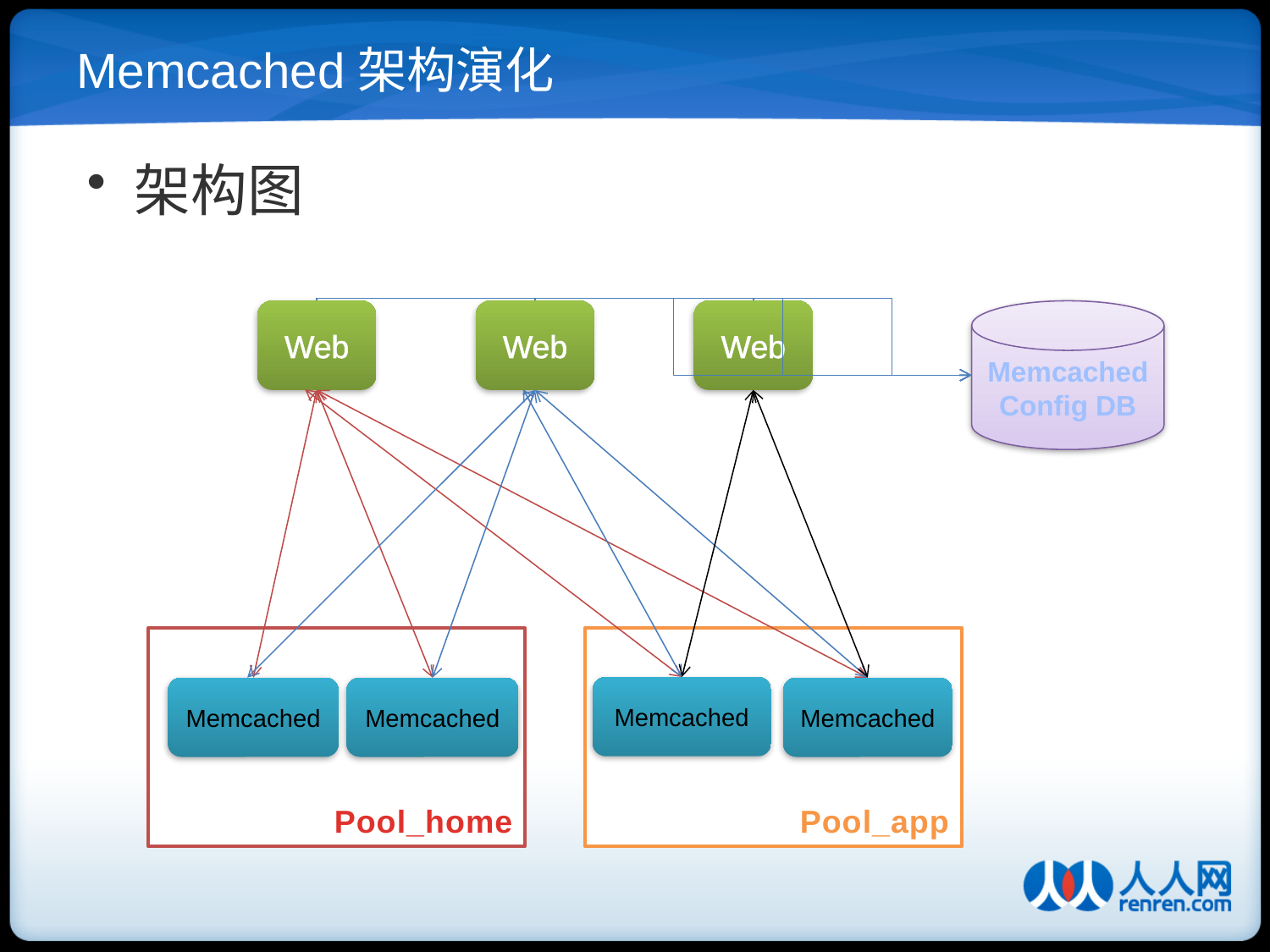

# Memcached架构演化
架构图

Web
Web
Web
Memcached
Config DB
Pool_home
Pool_app
Memcached
Memcached
Memcached
Memcached